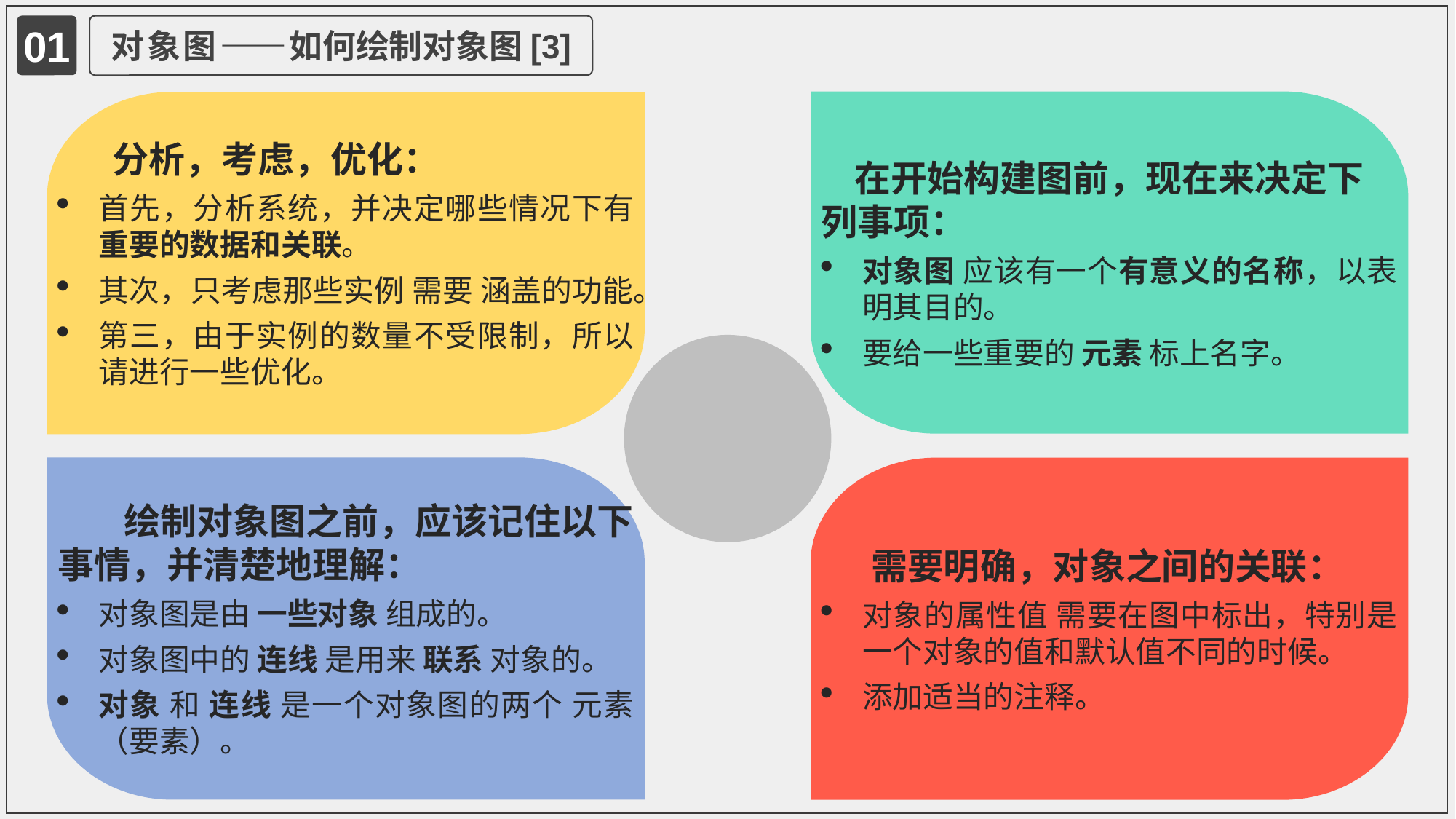

01
对象图——如何绘制对象图[3]
   在开始构建图前，现在来决定下列事项：
对象图 应该有一个有意义的名称，以表明其目的。
要给一些重要的 元素 标上名字。
	分析，考虑，优化：
首先，分析系统，并决定哪些情况下有重要的数据和关联。
其次，只考虑那些实例 需要 涵盖的功能。
第三，由于实例的数量不受限制，所以请进行一些优化。

       绘制对象图之前，应该记住以下事情，并清楚地理解：
对象图是由 一些对象 组成的。
对象图中的 连线 是用来 联系 对象的。
对象 和 连线 是一个对象图的两个 元素（要素）。
     需要明确，对象之间的关联：
对象的属性值 需要在图中标出，特别是一个对象的值和默认值不同的时候。
添加适当的注释。